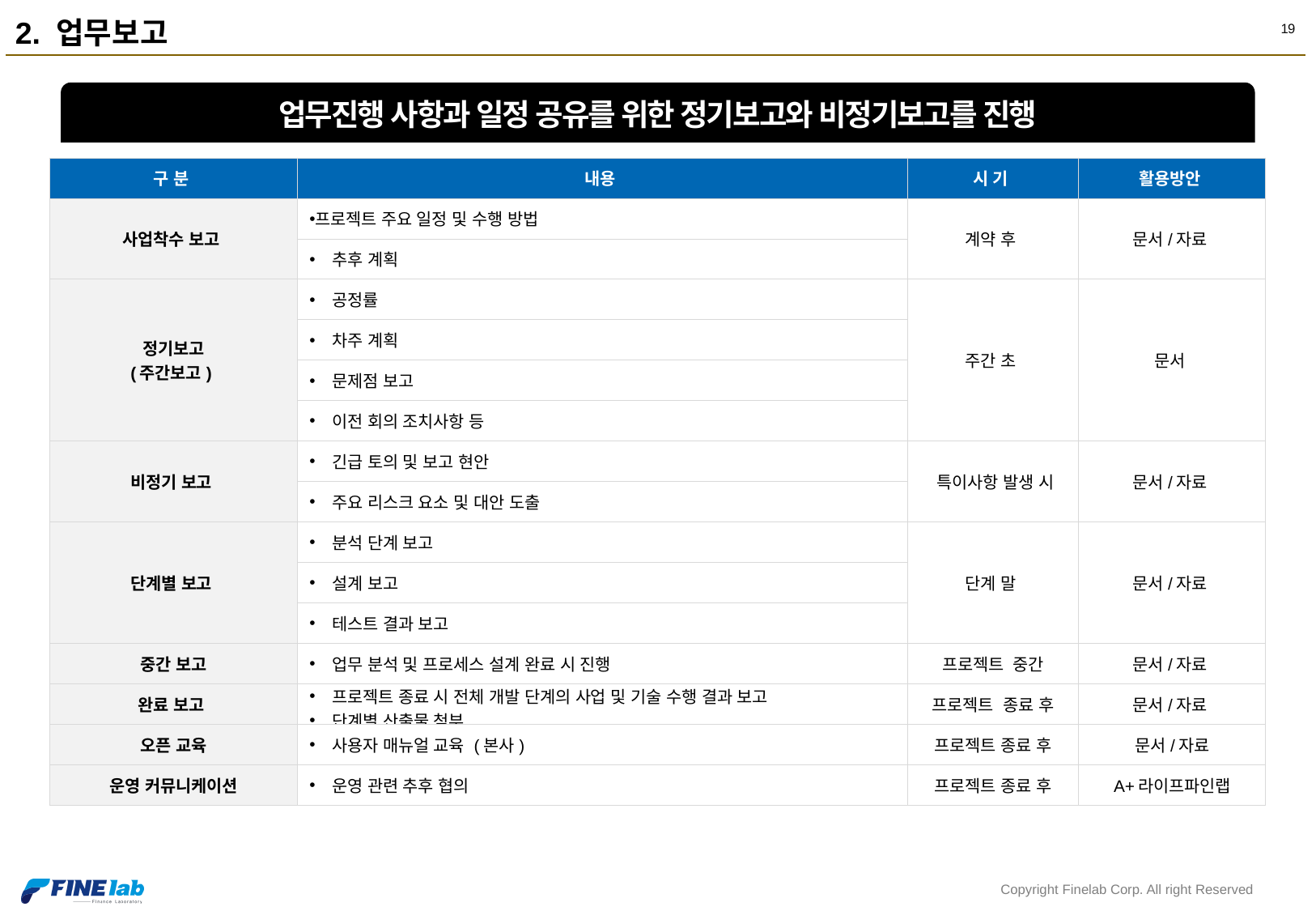

2. 업무보고
업무진행 사항과 일정 공유를 위한 정기보고와 비정기보고를 진행
| 구 분 | 내용 | 시 기 | 활용방안 |
| --- | --- | --- | --- |
| 사업착수 보고 | 프로젝트 주요 일정 및 수행 방법 | 계약 후 | 문서/자료 |
|  | 추후 계획 |  |  |
| 정기보고 (주간보고) | 공정률 | 주간 초 | 문서 |
|  | 차주 계획 |  |  |
|  | 문제점 보고 |  |  |
|  | 이전 회의 조치사항 등 |  |  |
| 비정기 보고 | 긴급 토의 및 보고 현안 | 특이사항 발생 시 | 문서/자료 |
|  | 주요 리스크 요소 및 대안 도출 |  |  |
| 단계별 보고 | 분석 단계 보고 | 단계 말 | 문서/자료 |
|  | 설계 보고 |  |  |
|  | 테스트 결과 보고 |  |  |
| 중간 보고 | 업무 분석 및 프로세스 설계 완료 시 진행 | 프로젝트 중간 | 문서/자료 |
| 완료 보고 | 프로젝트 종료 시 전체 개발 단계의 사업 및 기술 수행 결과 보고 단계별 산출물 첨부 | 프로젝트 종료 후 | 문서/자료 |
| 오픈 교육 | 사용자 매뉴얼 교육 (본사) | 프로젝트 종료 후 | 문서/자료 |
| 운영 커뮤니케이션 | 운영 관련 추후 협의 | 프로젝트 종료 후 | A+라이프파인랩 |